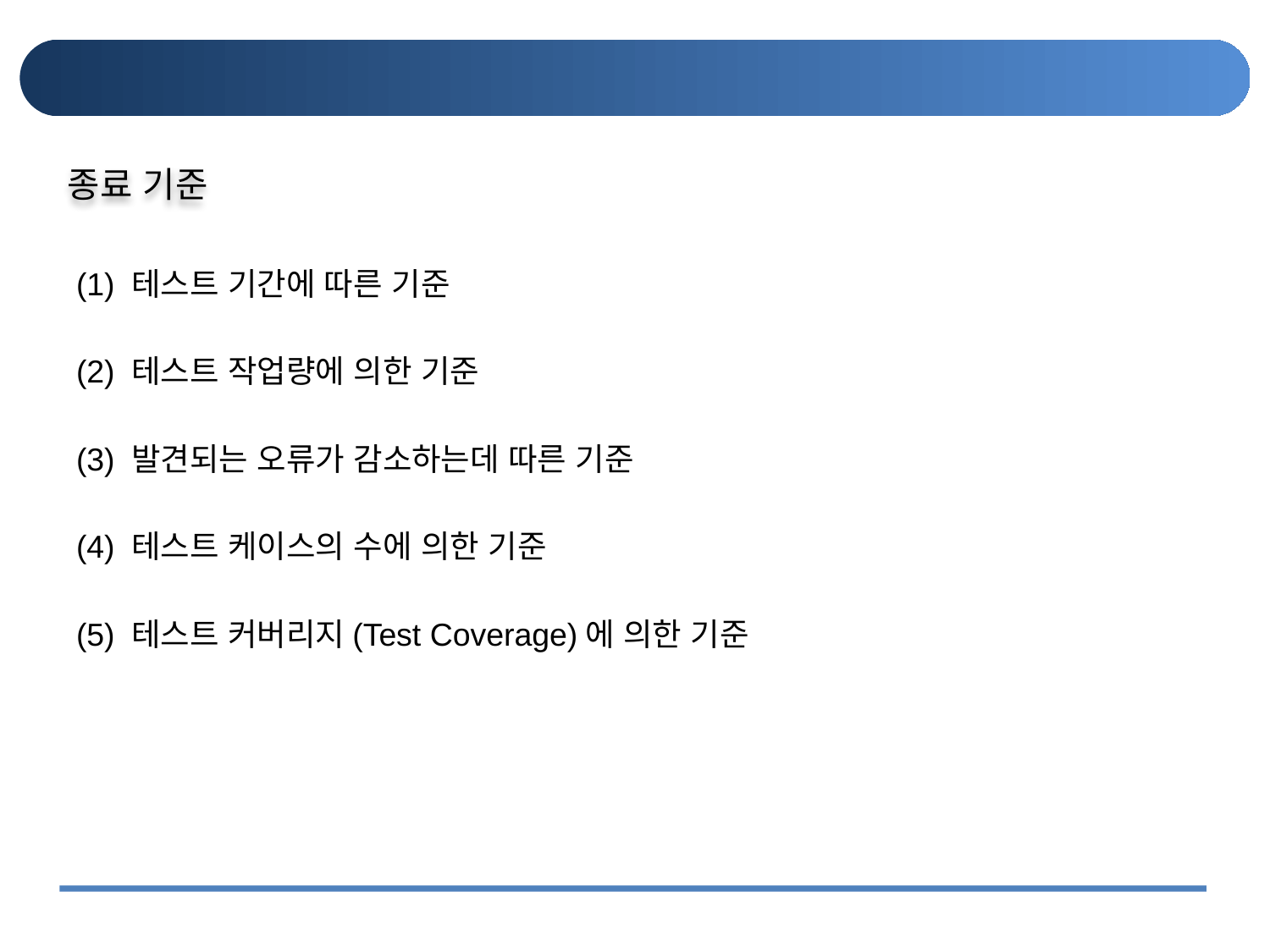

#
종료 기준
(1) 테스트 기간에 따른 기준
(2) 테스트 작업량에 의한 기준
(3) 발견되는 오류가 감소하는데 따른 기준
(4) 테스트 케이스의 수에 의한 기준
(5) 테스트 커버리지(Test Coverage)에 의한 기준